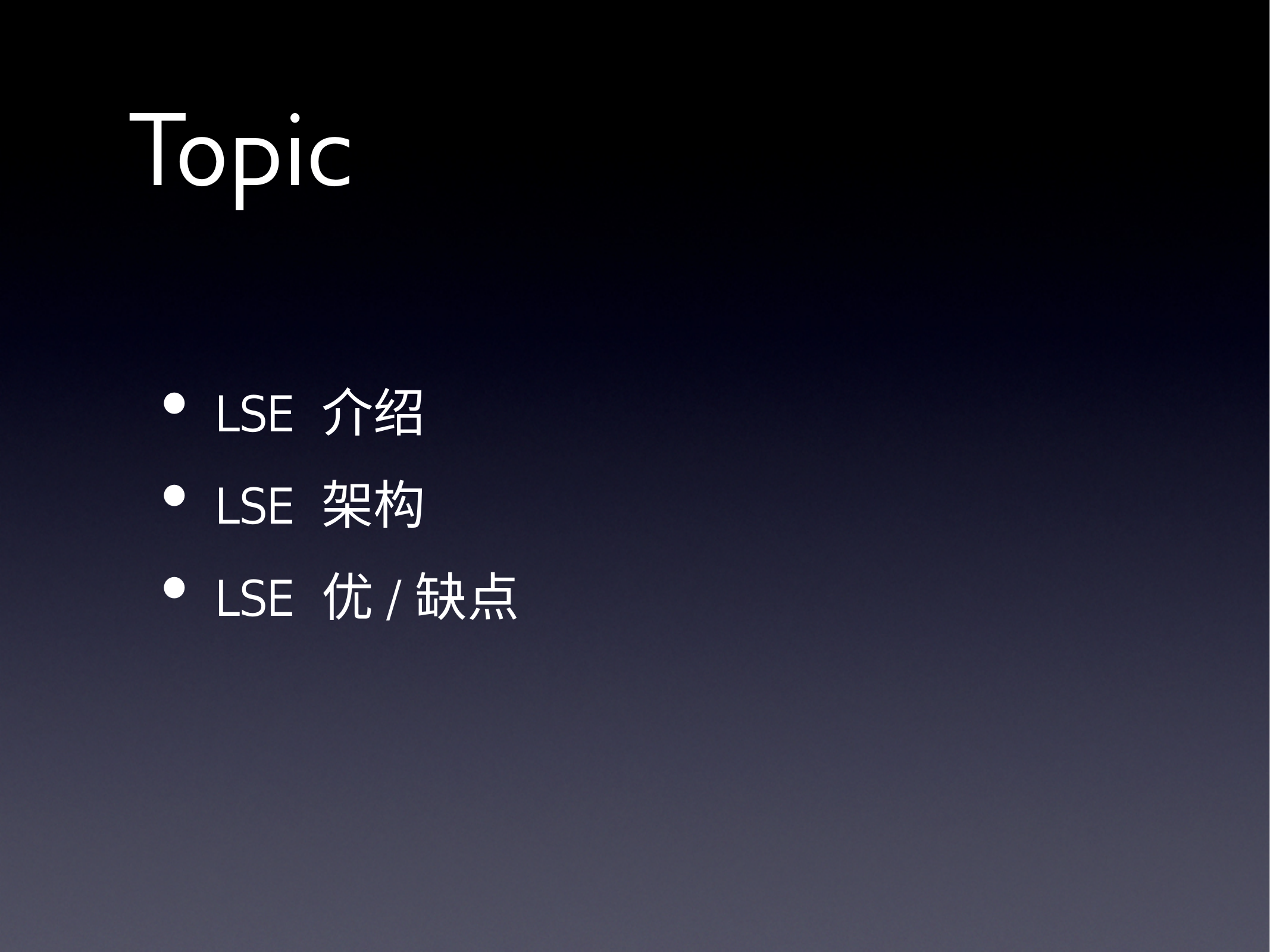

# Topic
LSE 介绍
LSE 架构
LSE 优/缺点